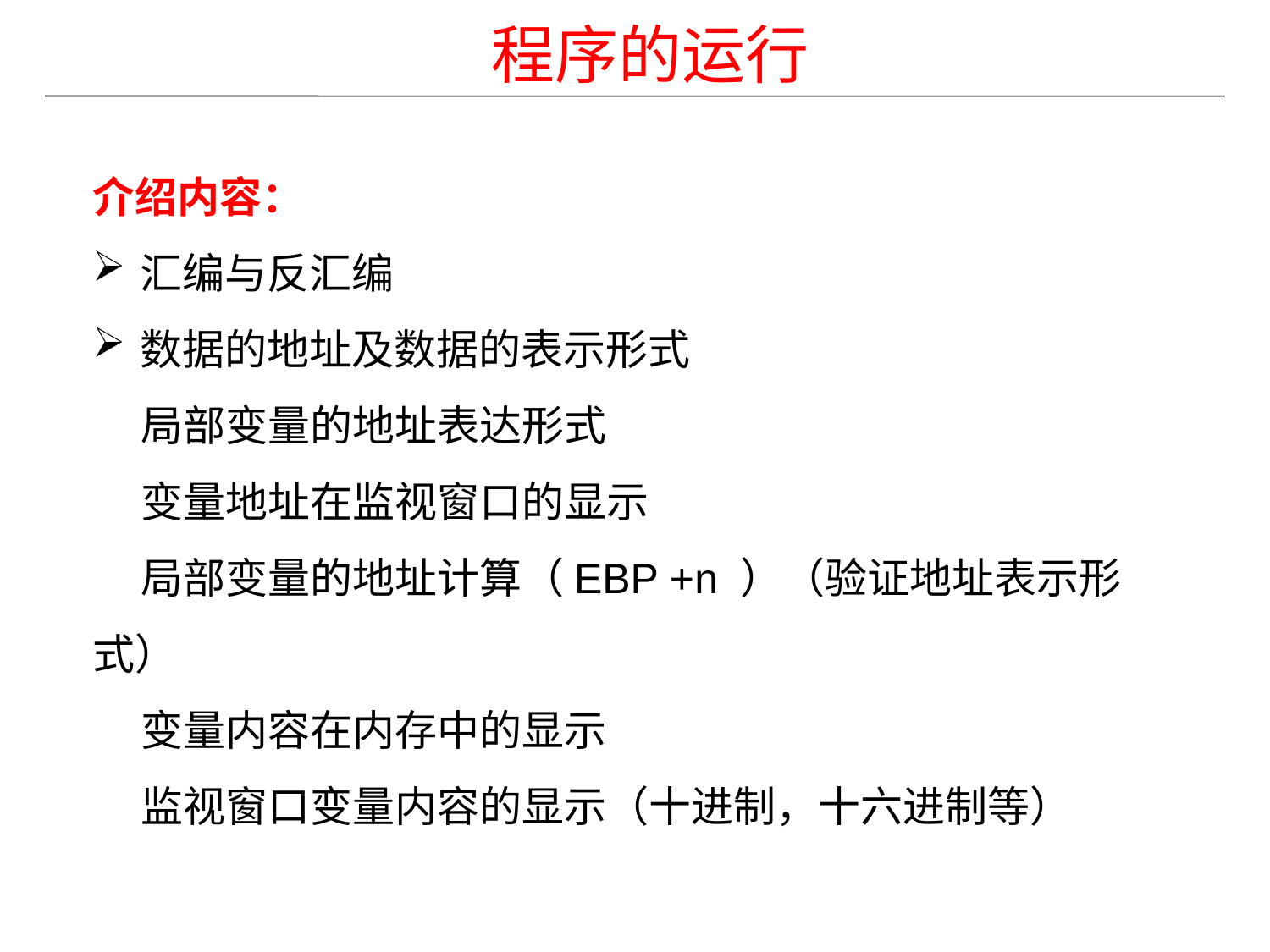

程序的运行
介绍内容：
汇编与反汇编
数据的地址及数据的表示形式
    局部变量的地址表达形式
    变量地址在监视窗口的显示
    局部变量的地址计算（EBP +n ）（验证地址表示形式）
    变量内容在内存中的显示
    监视窗口变量内容的显示（十进制，十六进制等）